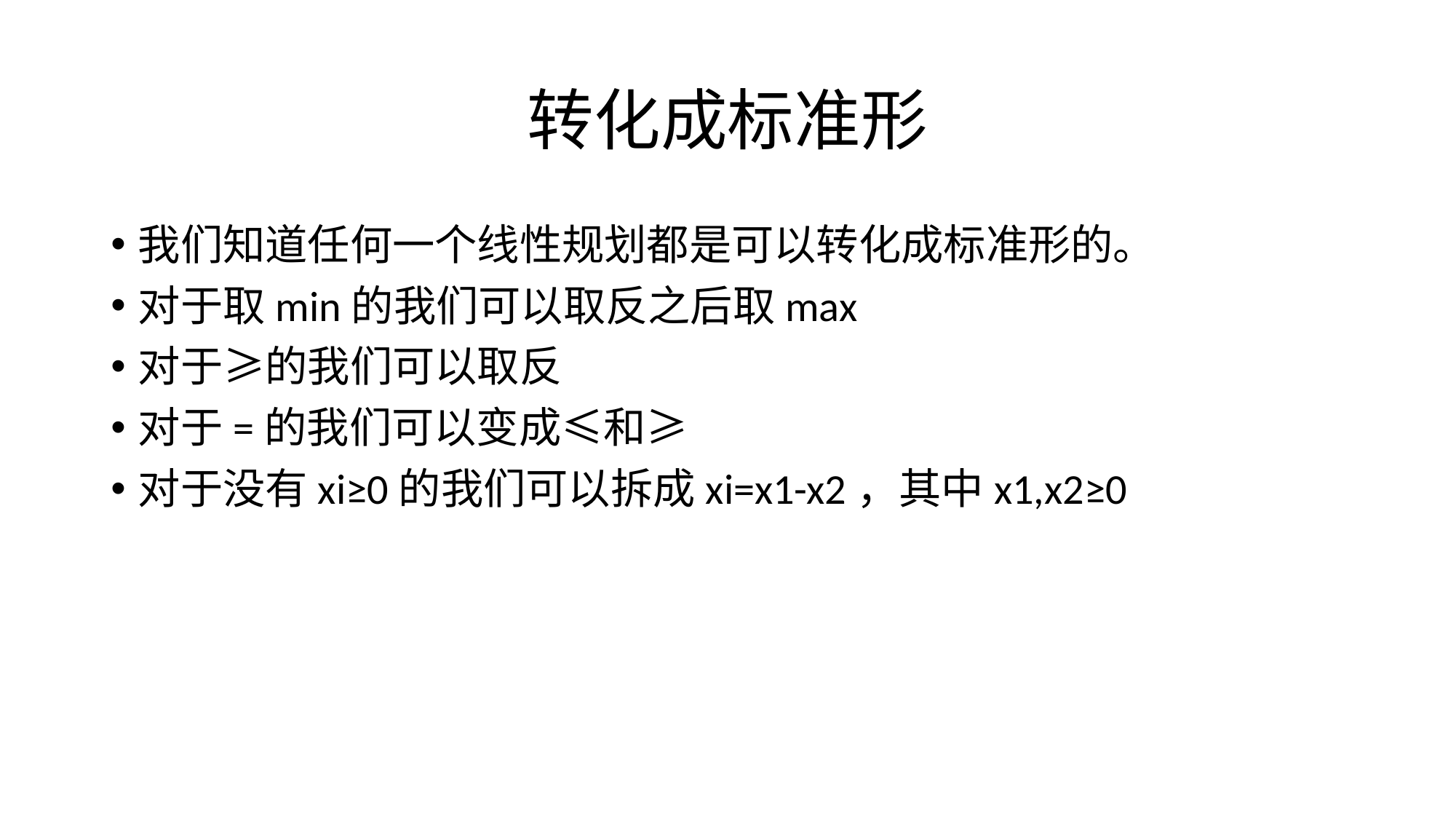

# 转化成标准形
我们知道任何一个线性规划都是可以转化成标准形的。
对于取min的我们可以取反之后取max
对于≥的我们可以取反
对于=的我们可以变成≤和≥
对于没有xi≥0的我们可以拆成xi=x1-x2，其中x1,x2≥0